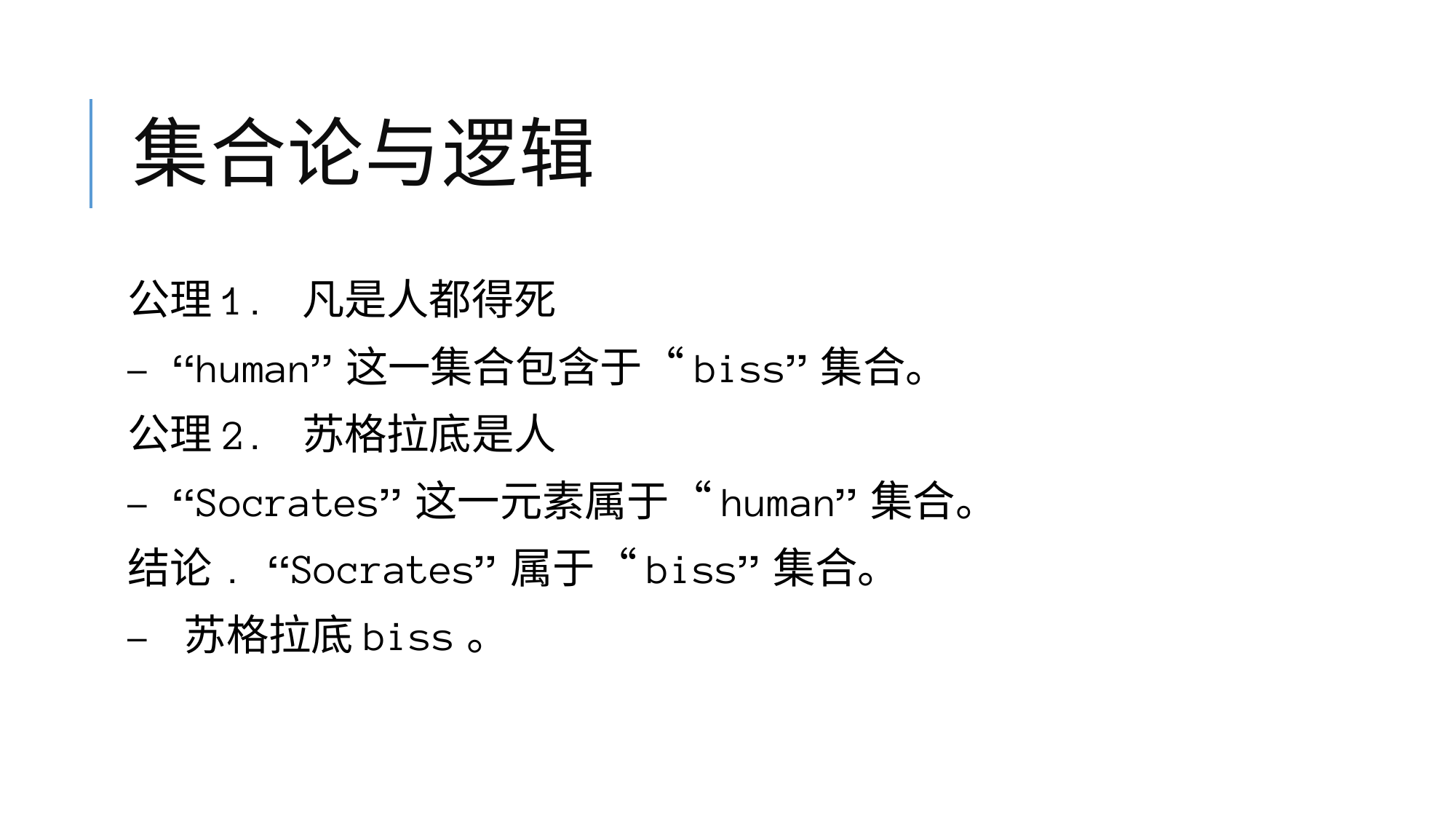

# 集合论与逻辑
公理1. 凡是人都得死
- “human”这一集合包含于“biss”集合。
公理2. 苏格拉底是人
- “Socrates”这一元素属于“human”集合。
结论. “Socrates”属于“biss”集合。
- 苏格拉底biss。